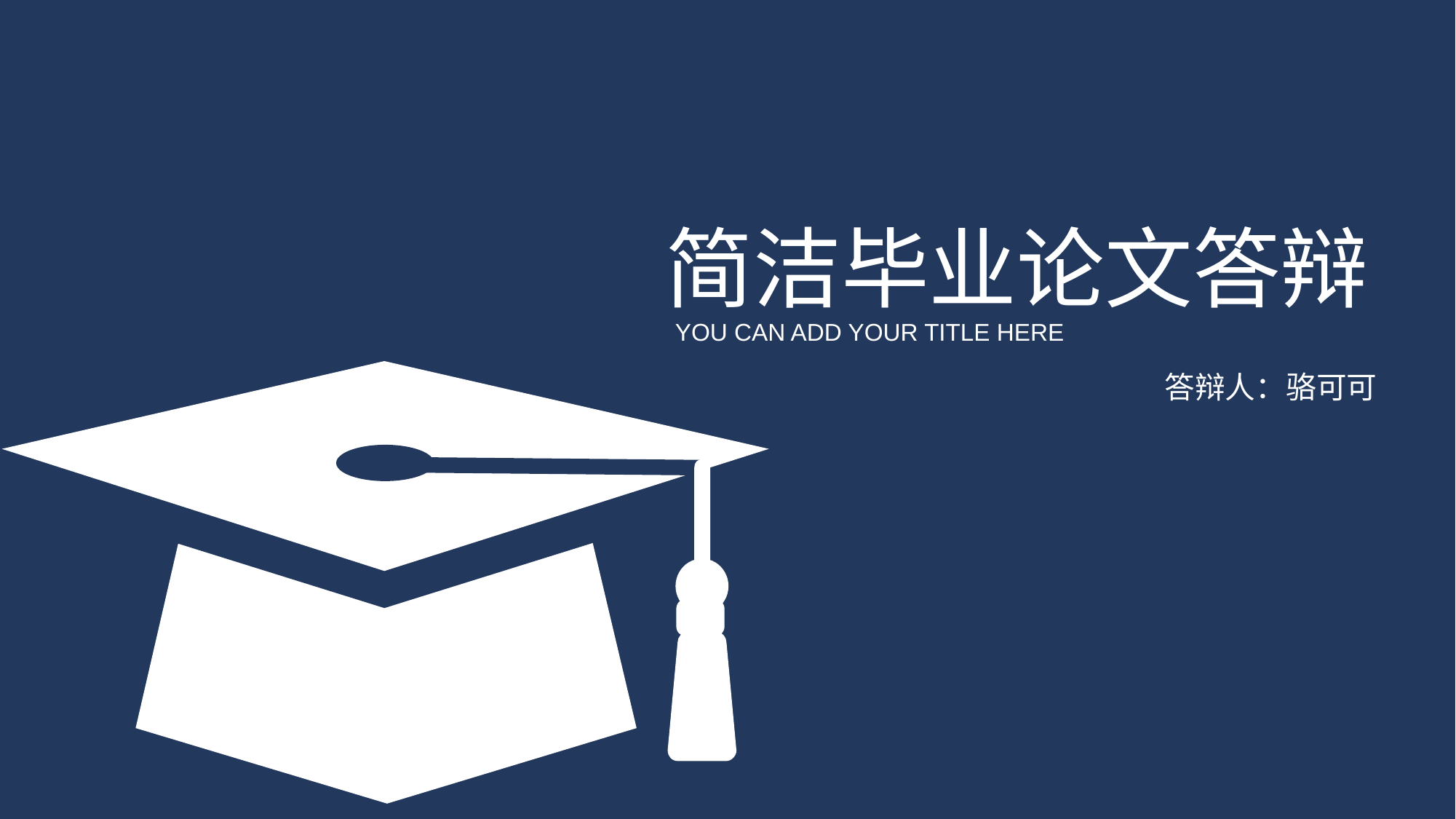

简洁毕业论文答辩
YOU CAN ADD YOUR TITLE HERE

答辩人：骆可可